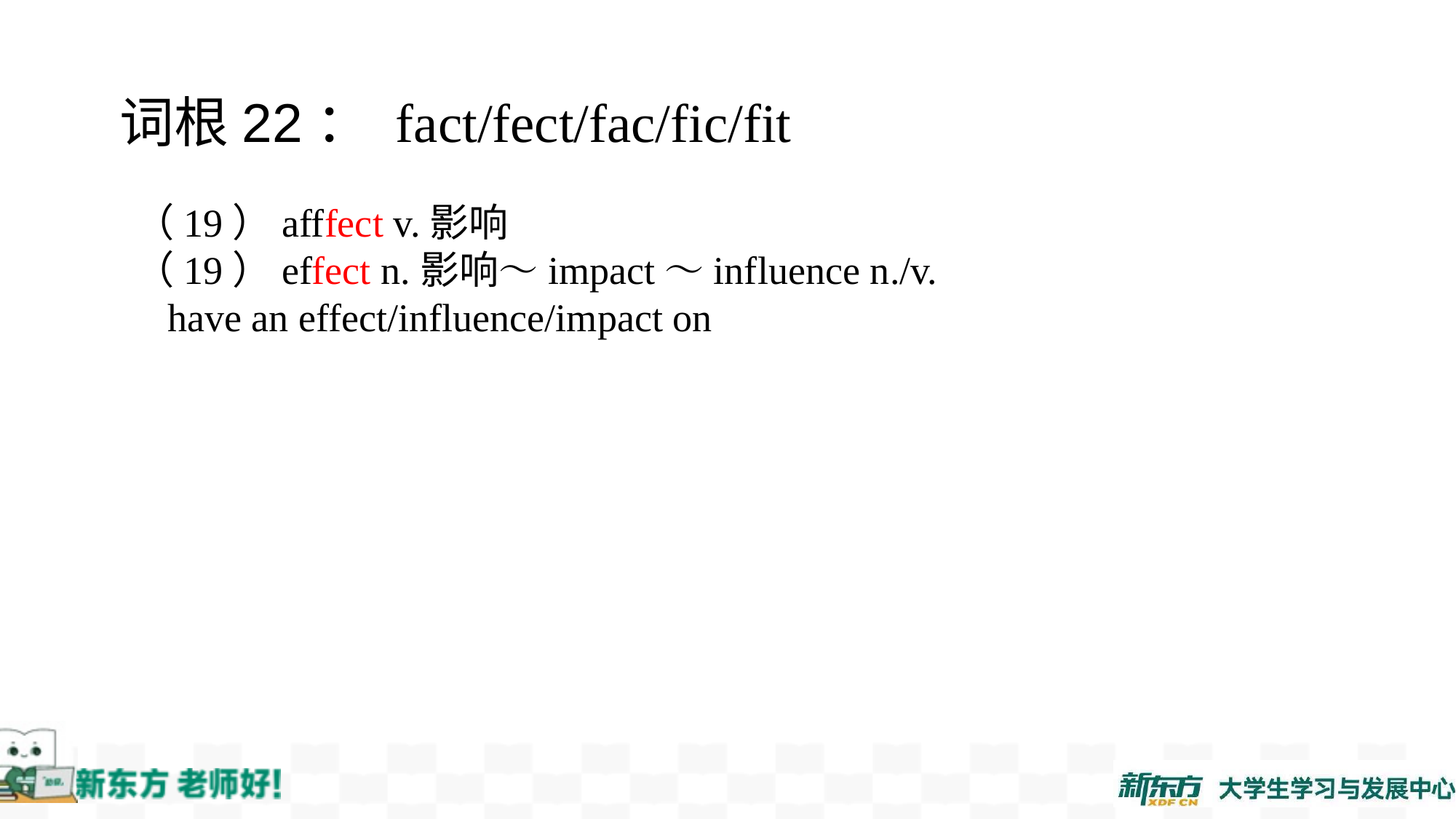

词根22： fact/fect/fac/fic/fit
（19）afffect v.影响
（19）effect n.影响～impact～influence n./v.
   have an effect/influence/impact on